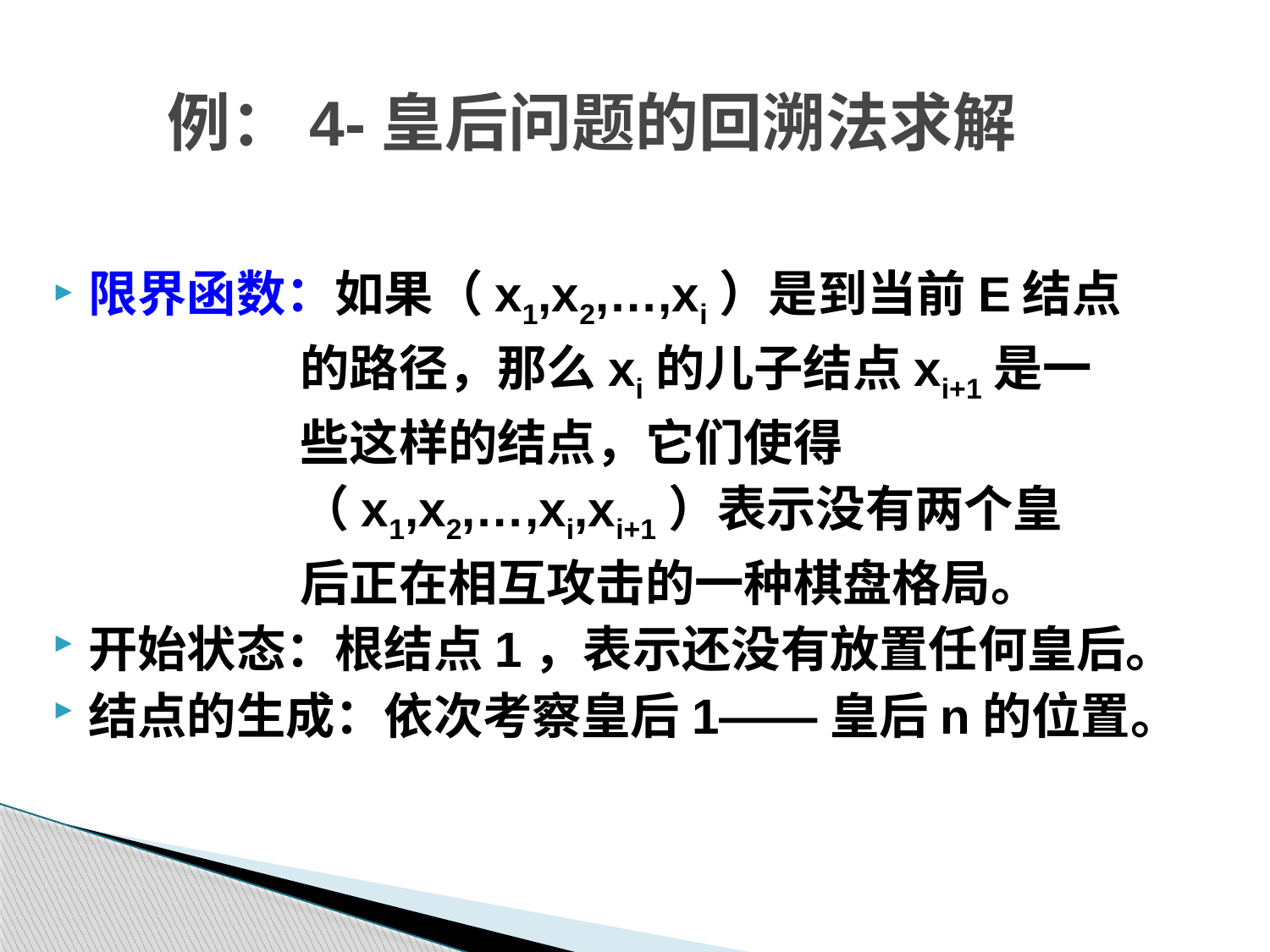

# 例：4-皇后问题的回溯法求解
限界函数：如果（x1,x2,…,xi）是到当前E结点
                     的路径，那么xi的儿子结点xi+1是一
                     些这样的结点，它们使得
                     （x1,x2,…,xi,xi+1）表示没有两个皇
                     后正在相互攻击的一种棋盘格局。
开始状态：根结点1，表示还没有放置任何皇后。
结点的生成：依次考察皇后1——皇后n的位置。